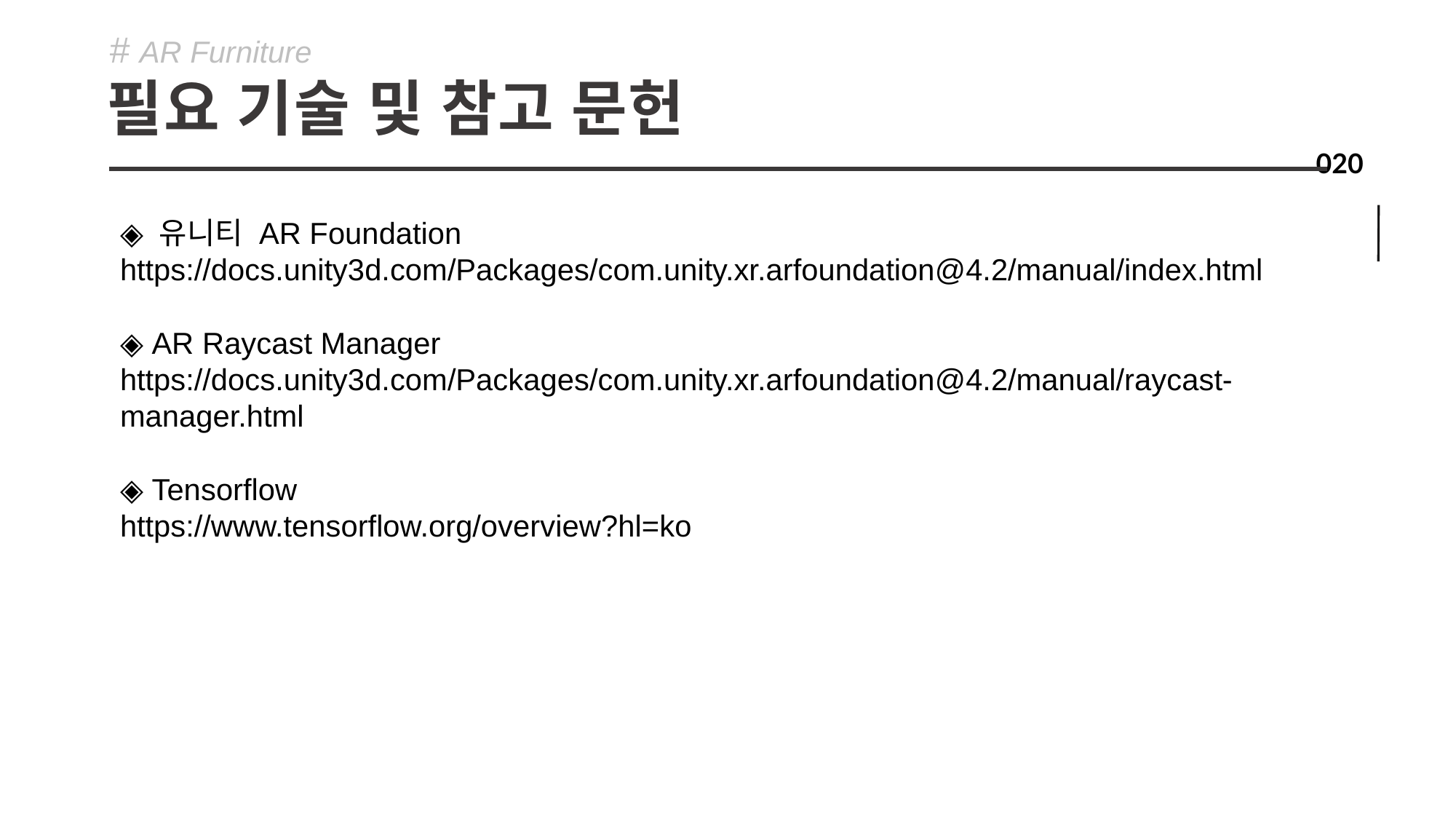

# AR Furniture
필요 기술 및 참고 문헌
◈ 유니티 AR Foundation
https://docs.unity3d.com/Packages/com.unity.xr.arfoundation@4.2/manual/index.html
◈ AR Raycast Manager
https://docs.unity3d.com/Packages/com.unity.xr.arfoundation@4.2/manual/raycast-manager.html
◈ Tensorflow
https://www.tensorflow.org/overview?hl=ko